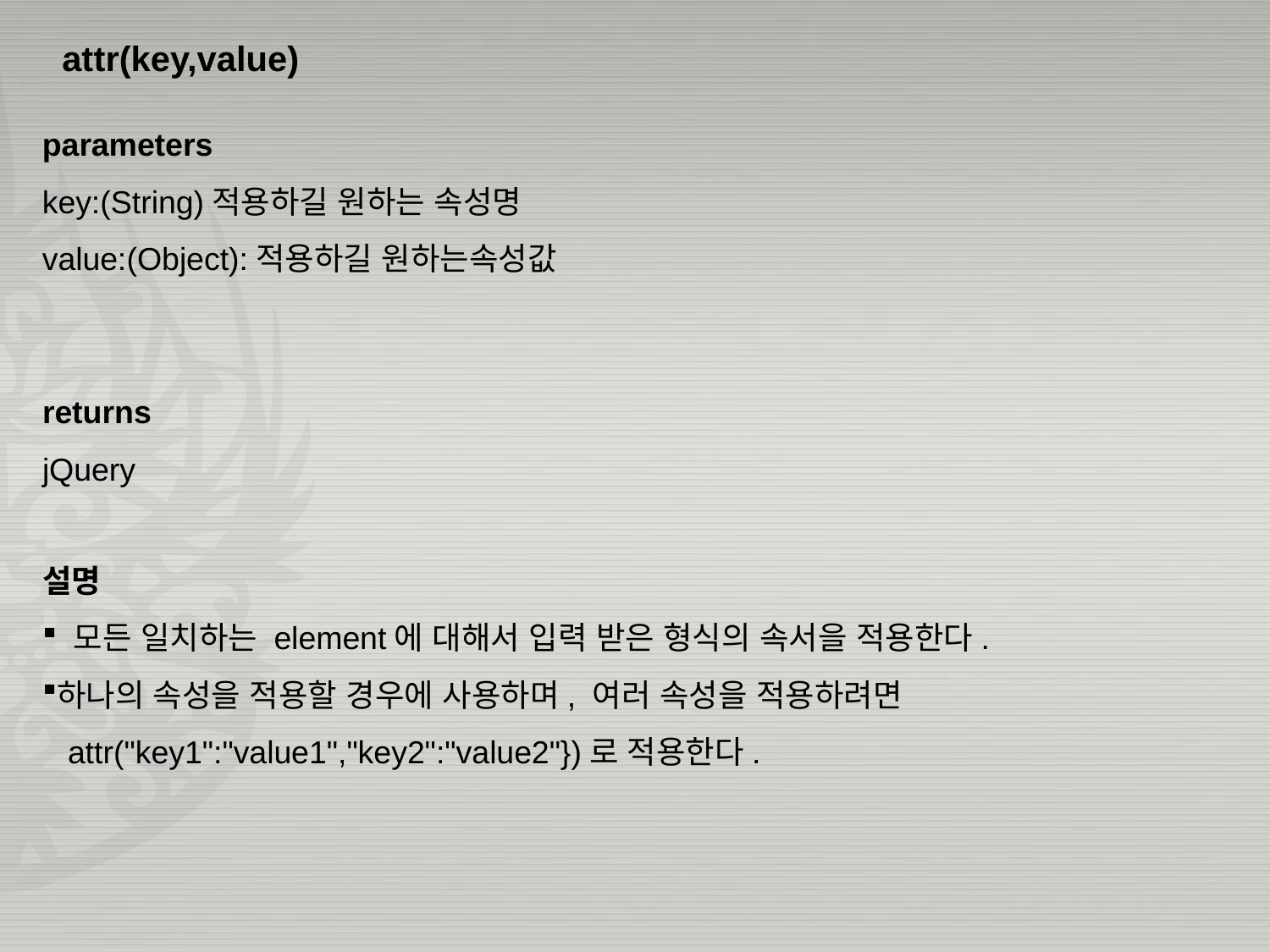

attr(key,value)
parameters
key:(String)적용하길 원하는 속성명
value:(Object):적용하길 원하는속성값
returns
jQuery
설명
 모든 일치하는 element에 대해서 입력 받은 형식의 속서을 적용한다.
하나의 속성을 적용할 경우에 사용하며, 여러 속성을 적용하려면
  attr("key1":"value1","key2":"value2"})로 적용한다.